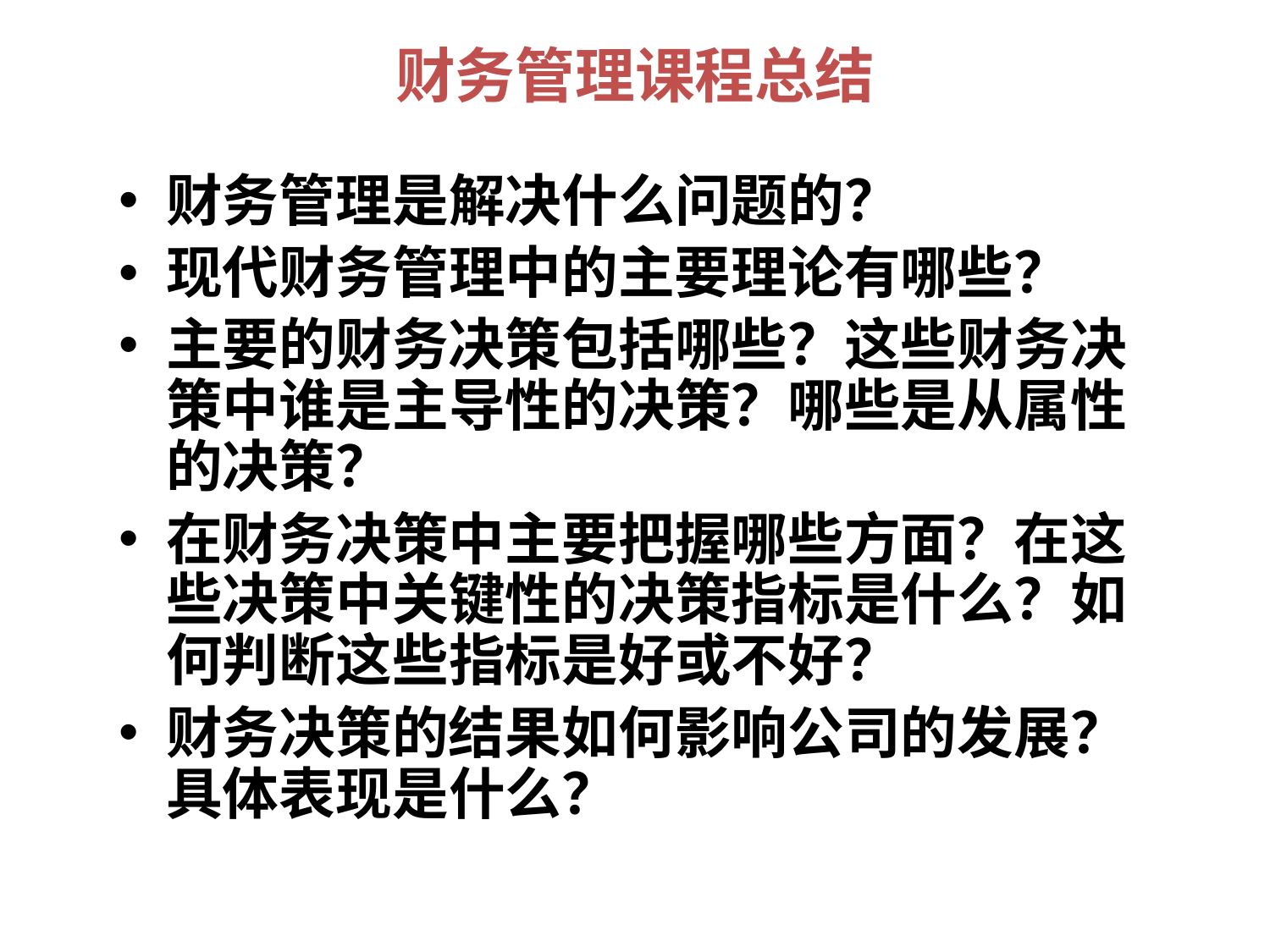

# 财务管理课程总结
财务管理是解决什么问题的？
现代财务管理中的主要理论有哪些？
主要的财务决策包括哪些？这些财务决策中谁是主导性的决策？哪些是从属性的决策？
在财务决策中主要把握哪些方面？在这些决策中关键性的决策指标是什么？如何判断这些指标是好或不好？
财务决策的结果如何影响公司的发展？具体表现是什么？